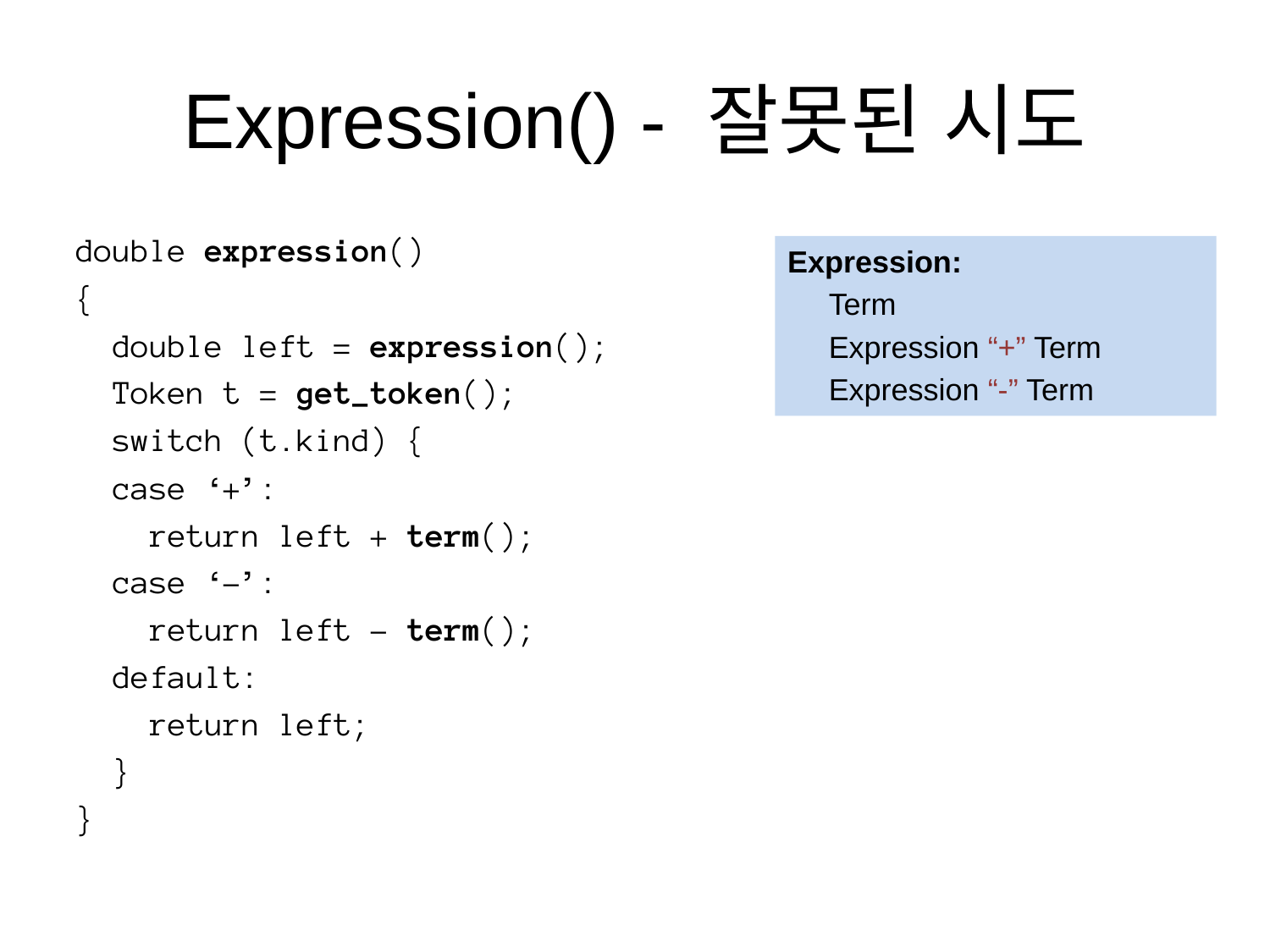

# Expression() - 잘못된 시도
double expression()
{
  double left = expression();
  Token t = get_token();
  switch (t.kind) {
  case ‘+’:
    return left + term();
  case ‘-’:
    return left - term();
  default:
    return left;
  }
}
Expression:
	Term
	Expression “+” Term
	Expression “-” Term